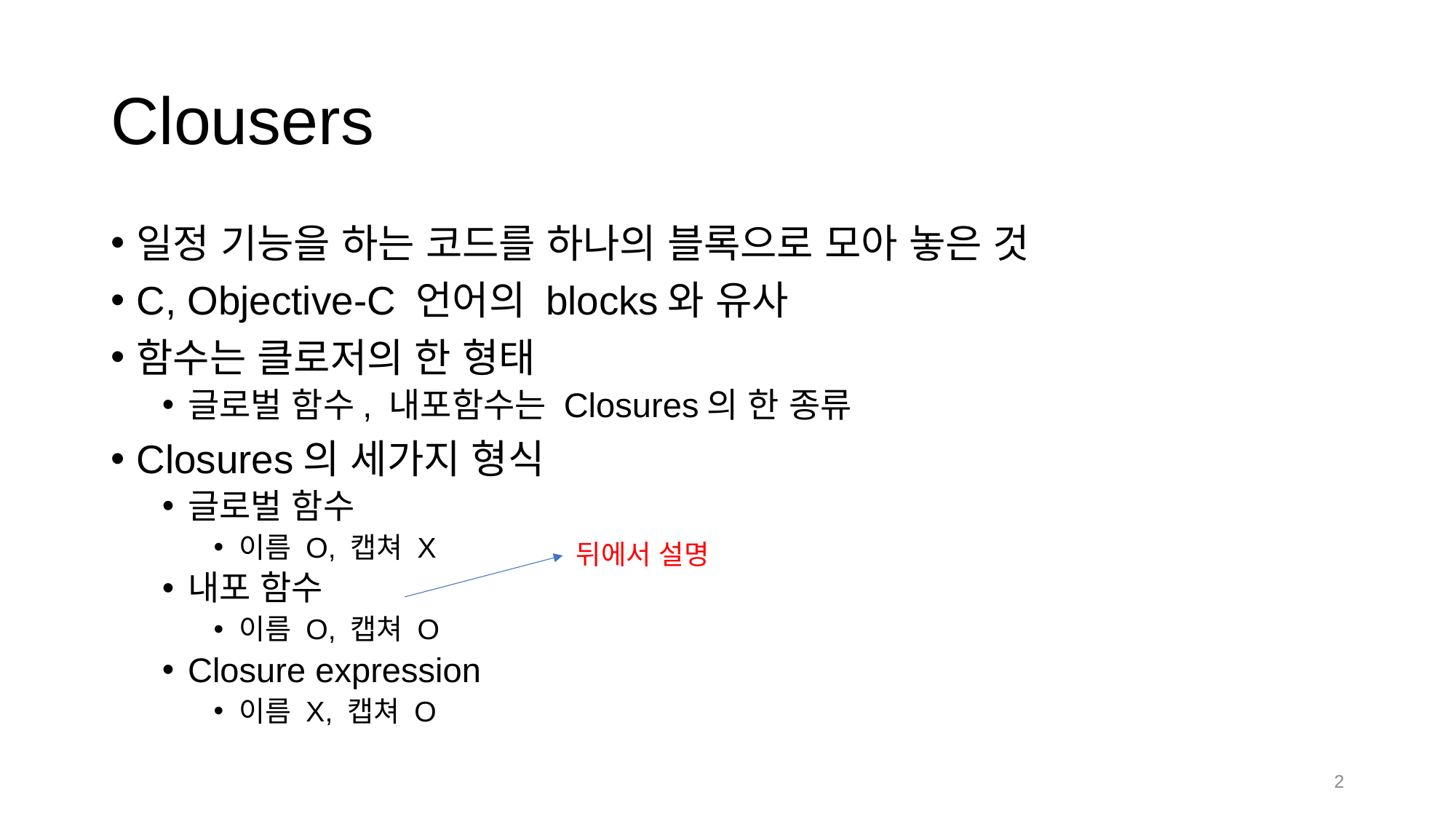

# Clousers
일정 기능을 하는 코드를 하나의 블록으로 모아 놓은 것
C, Objective-C 언어의 blocks와 유사
함수는 클로저의 한 형태
글로벌 함수, 내포함수는 Closures의 한 종류
Closures의 세가지 형식
글로벌 함수
이름 O, 캡쳐 X
내포 함수
이름 O, 캡쳐 O
Closure expression
이름 X, 캡쳐 O

뒤에서 설명
2